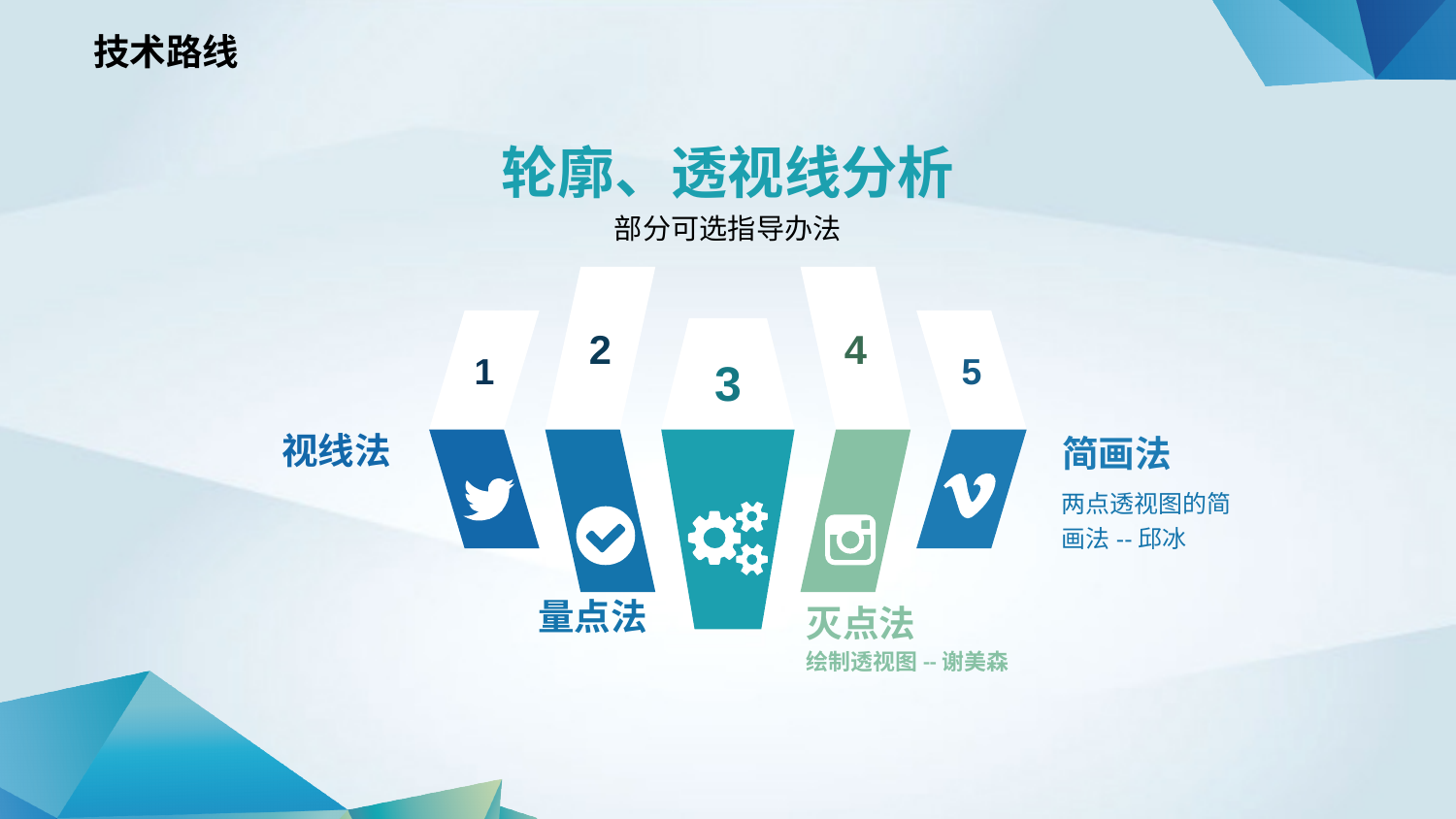

技术路线
轮廓、透视线分析
部分可选指导办法
视线法
简画法
两点透视图的简画法--邱冰
量点法
灭点法
绘制透视图--谢美森
2
4
1
5
3